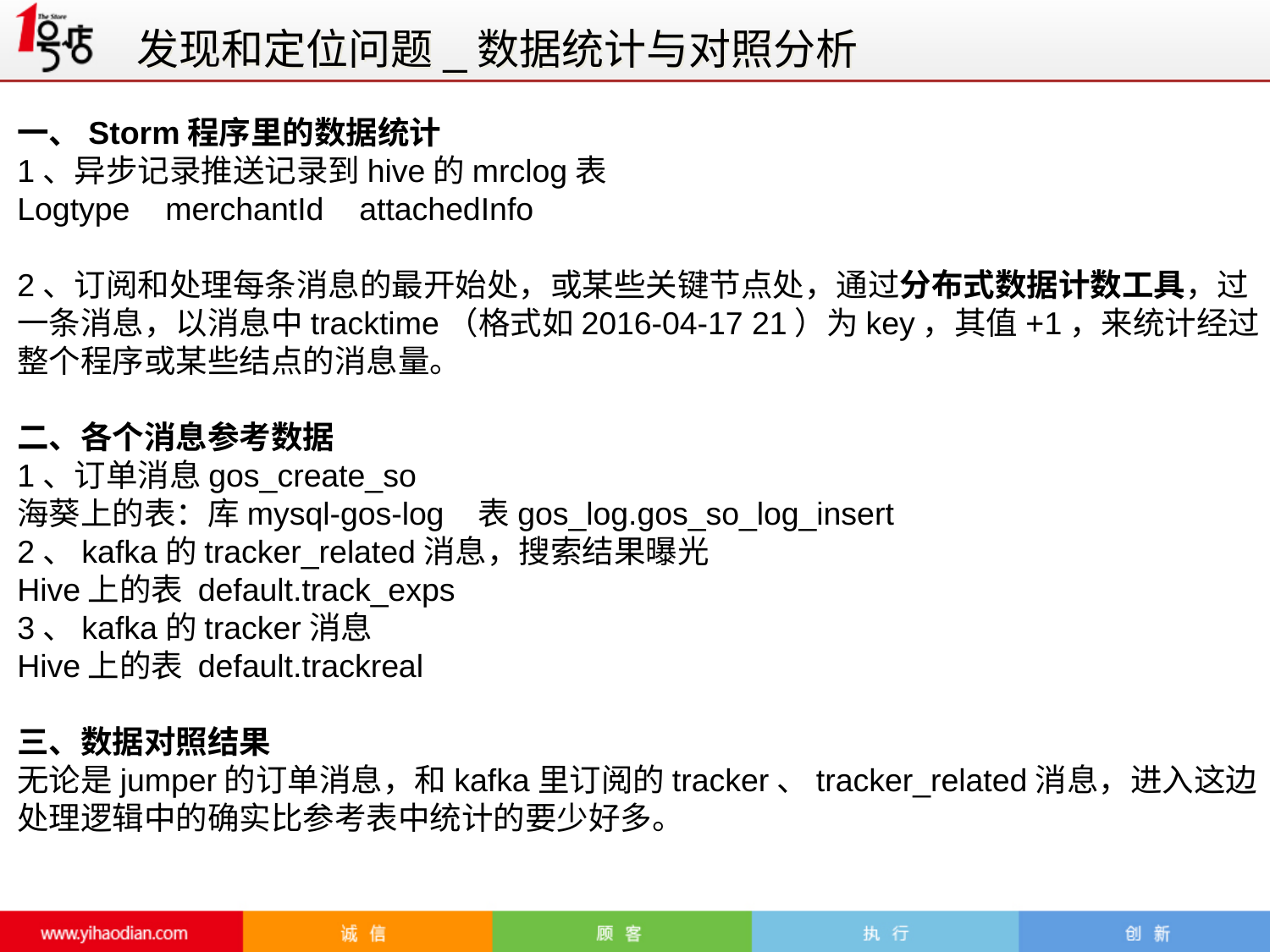

发现和定位问题_数据统计与对照分析
一、Storm程序里的数据统计
1、异步记录推送记录到hive的mrclog表
Logtype    merchantId    attachedInfo

2、订阅和处理每条消息的最开始处，或某些关键节点处，通过分布式数据计数工具，过一条消息，以消息中tracktime（格式如2016-04-17 21）为key，其值+1，来统计经过整个程序或某些结点的消息量。

二、各个消息参考数据
1、订单消息gos_create_so
海葵上的表：库mysql-gos-log   表gos_log.gos_so_log_insert
2、kafka的tracker_related消息，搜索结果曝光
Hive上的表 default.track_exps
3、kafka的tracker消息
Hive上的表 default.trackreal

三、数据对照结果
无论是jumper的订单消息，和kafka里订阅的tracker、tracker_related消息，进入这边处理逻辑中的确实比参考表中统计的要少好多。